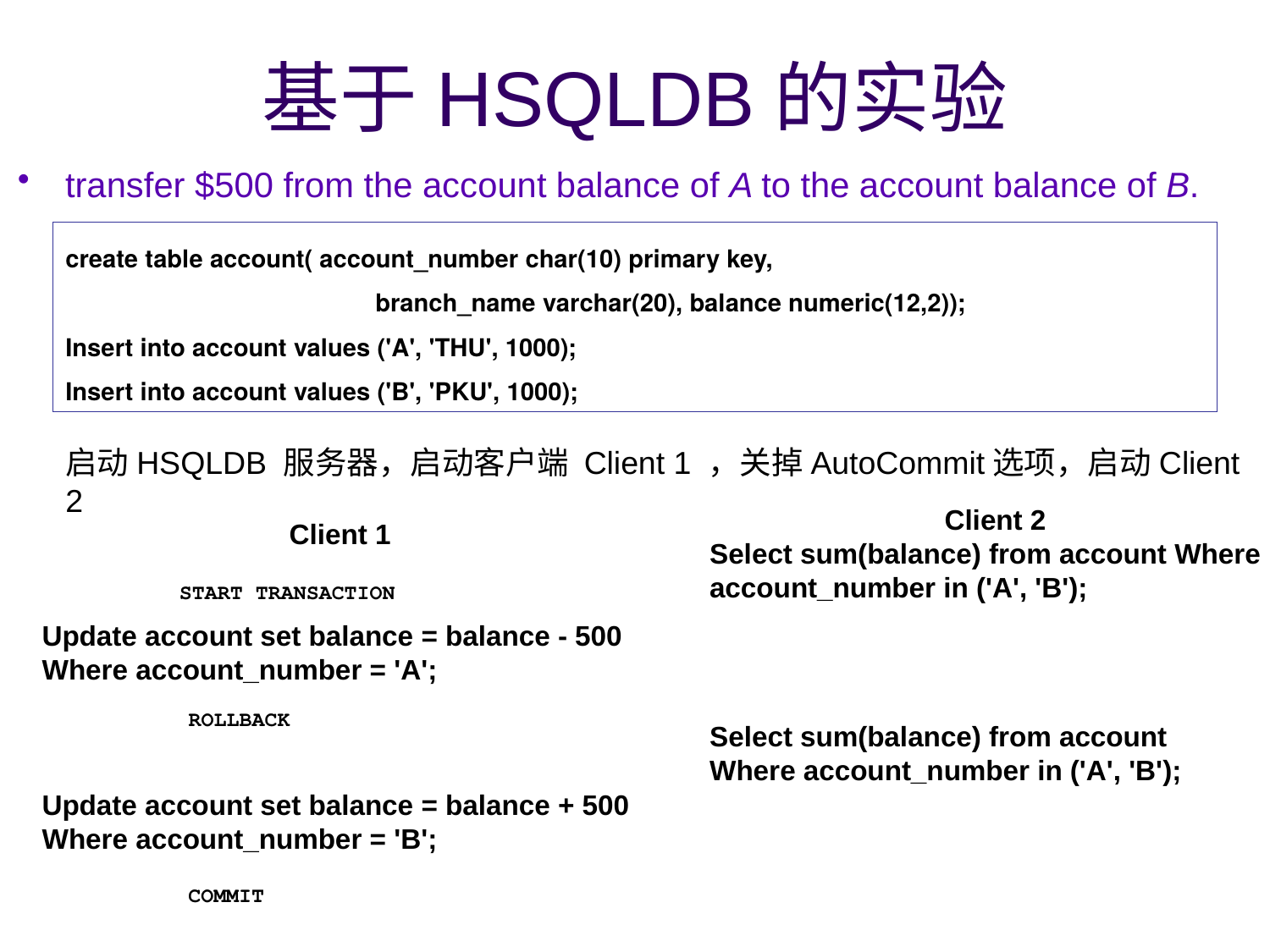

基于HSQLDB的实验
transfer $500 from the account balance of A to the account balance of B.
create table account( account_number char(10) primary key,
		        branch_name varchar(20), balance numeric(12,2));
Insert into account values ('A', 'THU', 1000);
Insert into account values ('B', 'PKU', 1000);
启动HSQLDB 服务器，启动客户端 Client 1 ，关掉AutoCommit选项，启动Client 2
Client 2
Select sum(balance) from account Where account_number in ('A', 'B');
Client 1

Update account set balance = balance - 500
Where account_number = 'A';

Update account set balance = balance + 500
Where account_number = 'B';

START TRANSACTION
ROLLBACK
Select sum(balance) from account Where account_number in ('A', 'B');
COMMIT